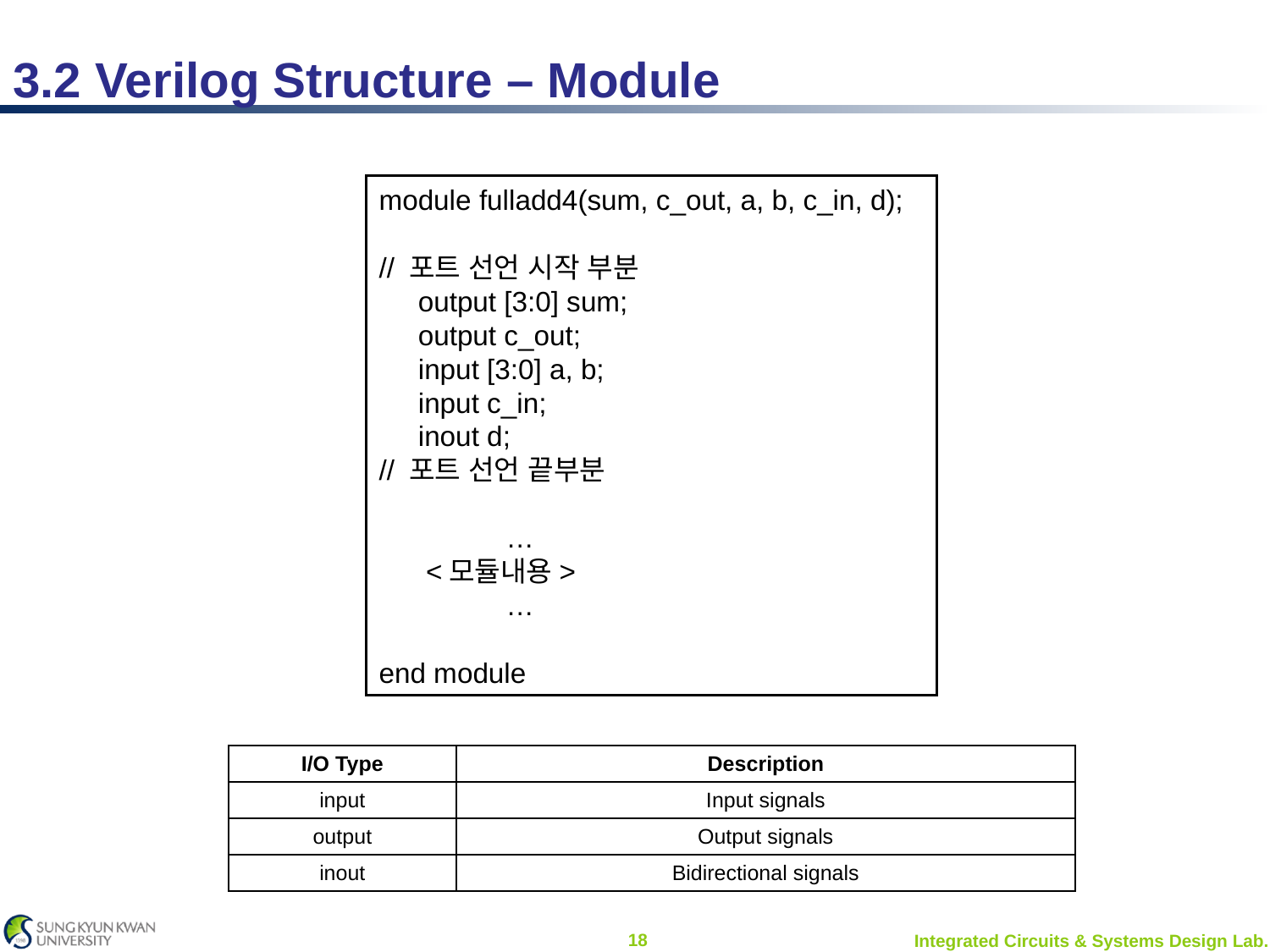

3.2 Verilog Structure – Module
module fulladd4(sum, c_out, a, b, c_in, d);

// 포트 선언 시작 부분
     output [3:0] sum;
     output c_out;
     input [3:0] a, b;
     input c_in;
     inout d;
// 포트 선언 끝부분

	…
      <모듈내용>
	…

end module
| I/O Type | Description |
| --- | --- |
| input | Input signals |
| output | Output signals |
| inout | Bidirectional signals |